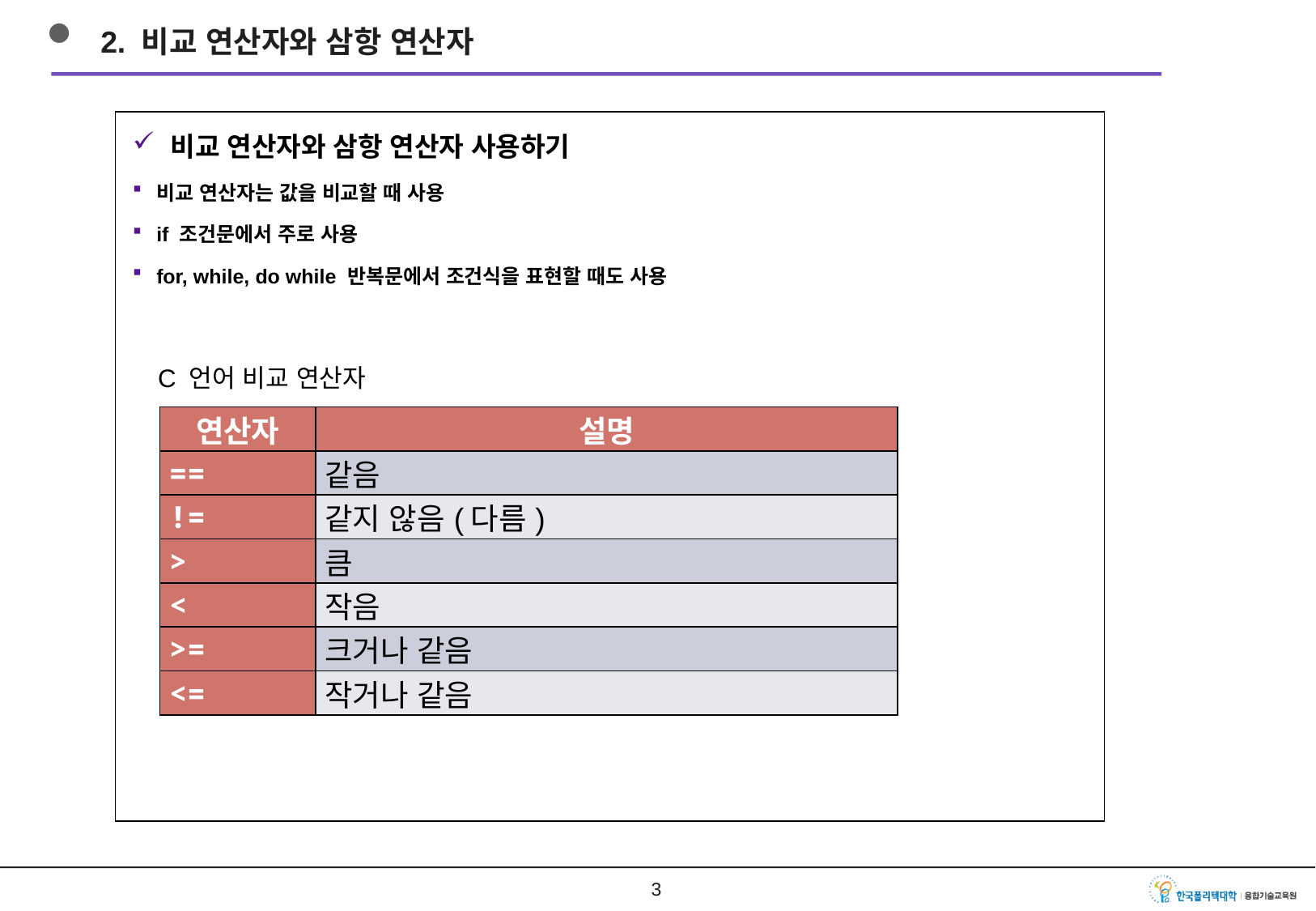

2. 비교 연산자와 삼항 연산자
비교 연산자와 삼항 연산자 사용하기
비교 연산자는 값을 비교할 때 사용
if 조건문에서 주로 사용
for, while, do while 반복문에서 조건식을 표현할 때도 사용

C 언어 비교 연산자
| 연산자 | 설명 |
| --- | --- |
| == | 같음 |
| != | 같지 않음(다름) |
| > | 큼 |
| < | 작음 |
| >= | 크거나 같음 |
| <= | 작거나 같음 |
3